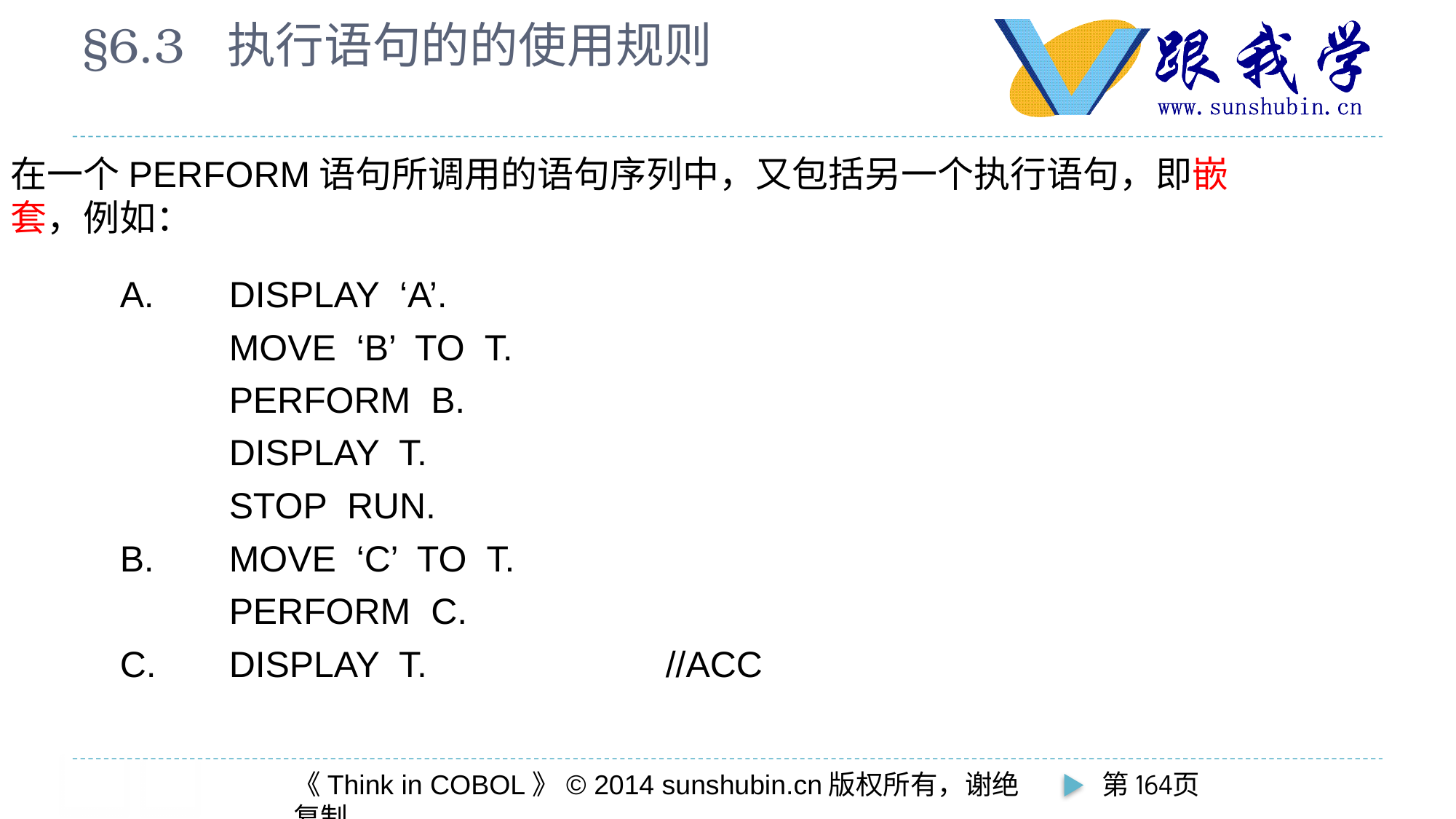

# §6.3  执行语句的的使用规则
在一个PERFORM语句所调用的语句序列中，又包括另一个执行语句，即嵌套，例如：

	A.	DISPLAY  ‘A’.
		MOVE  ‘B’  TO  T.
		PERFORM  B.
		DISPLAY  T.
		STOP  RUN.
	B.	MOVE  ‘C’  TO  T.
		PERFORM  C.
	C.	DISPLAY  T.			//ACC